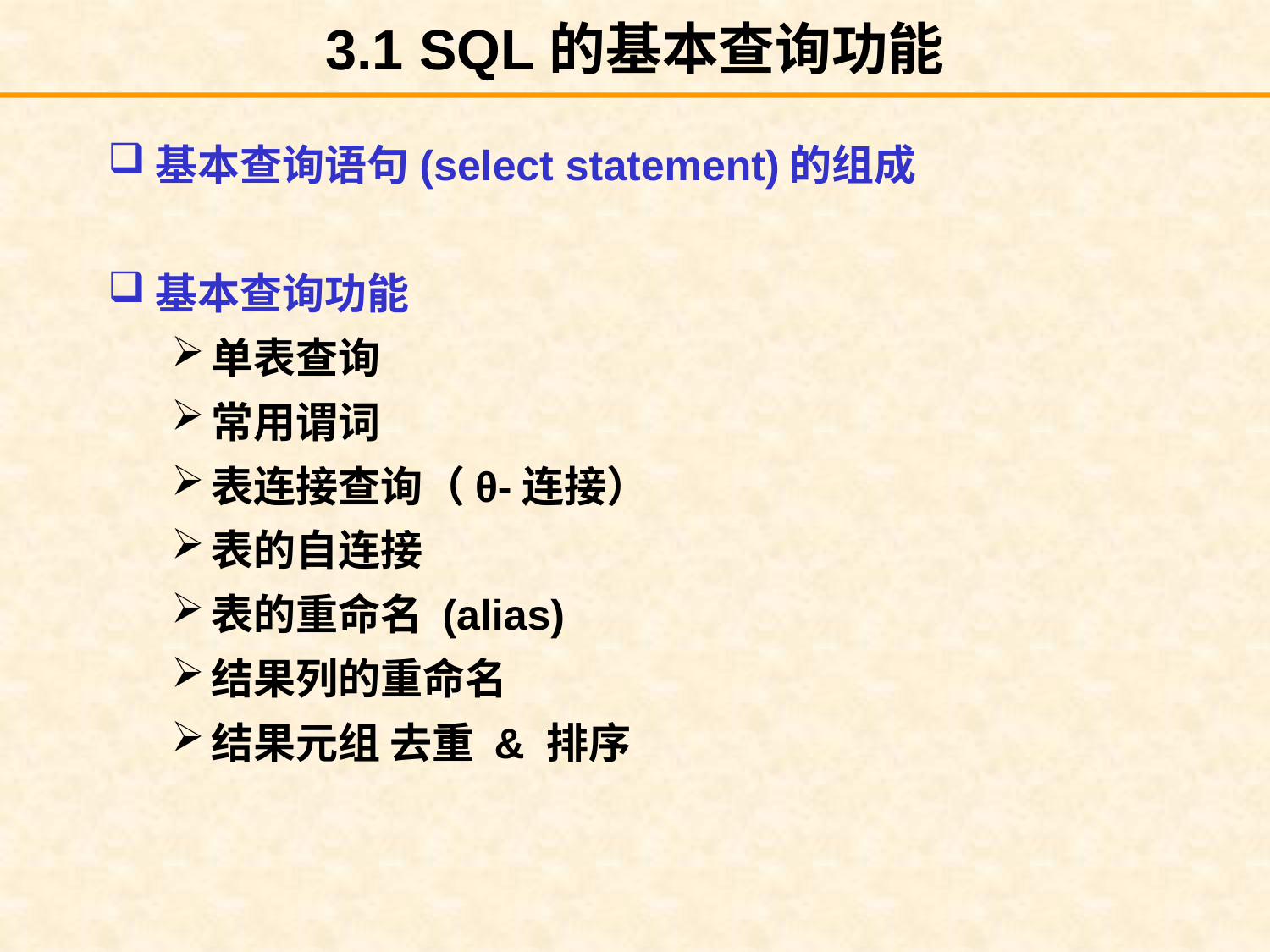

# 3.1 SQL的基本查询功能
基本查询语句(select statement)的组成

基本查询功能
单表查询
常用谓词
表连接查询（θ-连接）
表的自连接
表的重命名 (alias)
结果列的重命名
结果元组 去重 & 排序